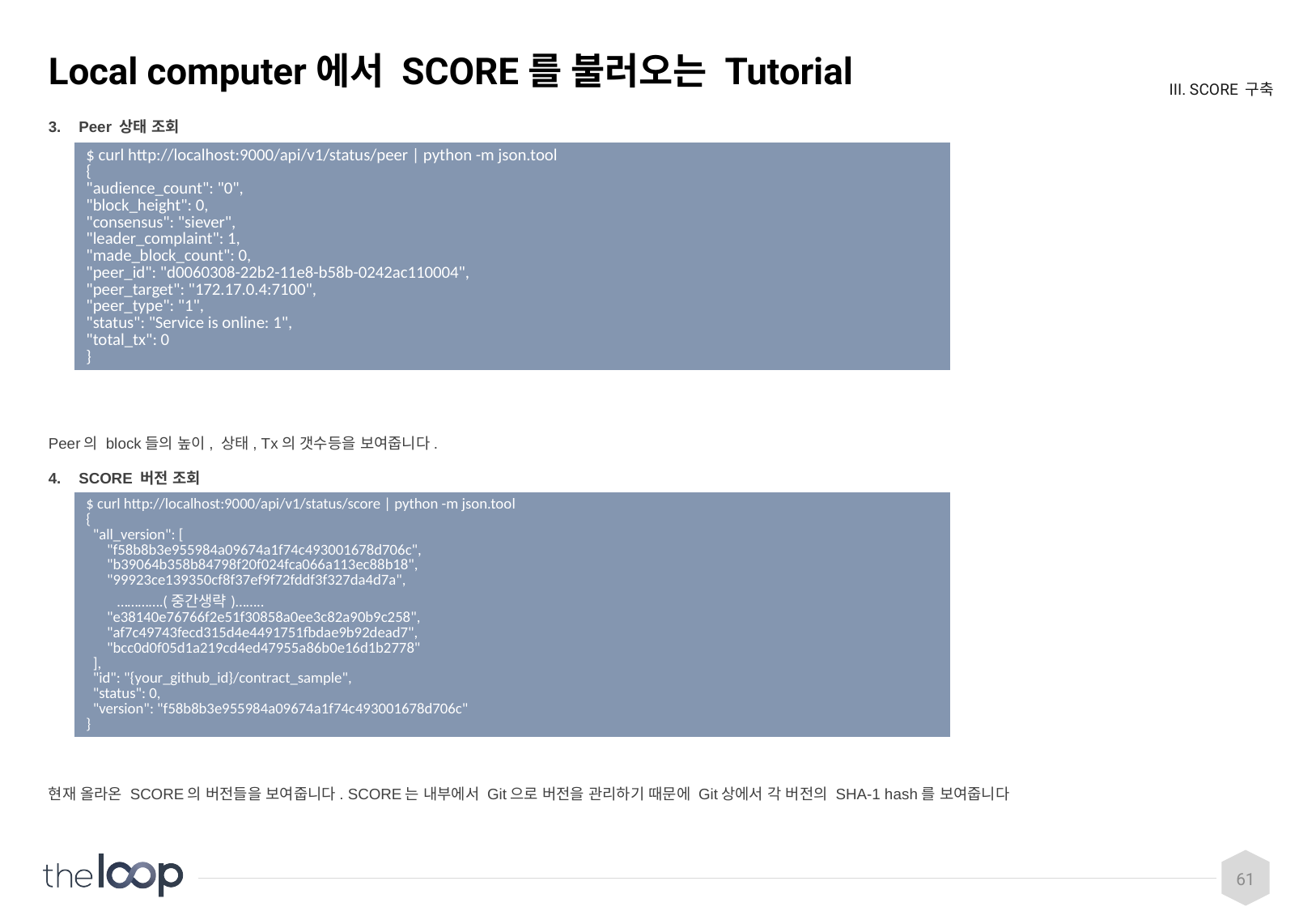

# Local computer에서 SCORE를 불러오는 Tutorial
III. SCORE 구축
Peer 상태 조회

Peer의 block들의 높이, 상태, Tx의 갯수등을 보여줍니다.
SCORE 버전 조회

현재 올라온 SCORE의 버전들을 보여줍니다. SCORE는 내부에서 Git으로 버전을 관리하기 때문에 Git상에서 각 버전의 SHA-1 hash를 보여줍니다

| $ curl http://localhost:9000/api/v1/status/peer | python -m json.tool { "audience\_count": "0", "block\_height": 0, "consensus": "siever", "leader\_complaint": 1, "made\_block\_count": 0, "peer\_id": "d0060308-22b2-11e8-b58b-0242ac110004", "peer\_target": "172.17.0.4:7100", "peer\_type": "1", "status": "Service is online: 1", "total\_tx": 0 } |
| --- |
| $ curl http://localhost:9000/api/v1/status/score | python -m json.tool { "all\_version": [ "f58b8b3e955984a09674a1f74c493001678d706c", "b39064b358b84798f20f024fca066a113ec88b18", "99923ce139350cf8f37ef9f72fddf3f327da4d7a", ………….(중간생략)…….. "e38140e76766f2e51f30858a0ee3c82a90b9c258", "af7c49743fecd315d4e4491751fbdae9b92dead7", "bcc0d0f05d1a219cd4ed47955a86b0e16d1b2778" ], "id": "{your\_github\_id}/contract\_sample", "status": 0, "version": "f58b8b3e955984a09674a1f74c493001678d706c" } |
| --- |
61